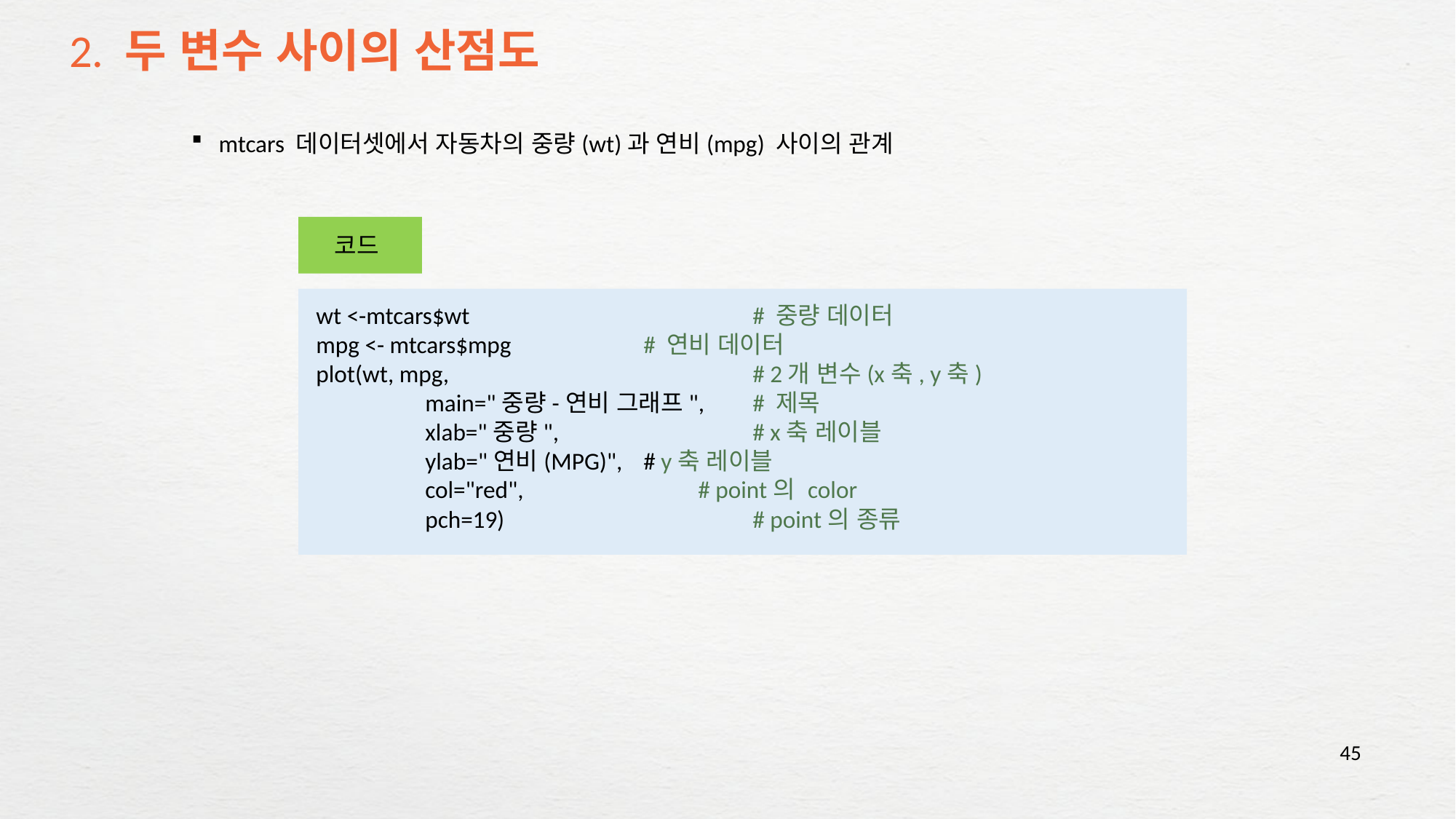

# 2. 두 변수 사이의 산점도
mtcars 데이터셋에서 자동차의 중량(wt)과 연비(mpg) 사이의 관계

코드

wt <-mtcars$wt 			# 중량 데이터
mpg <- mtcars$mpg 		# 연비 데이터
plot(wt, mpg, 			# 2개 변수(x축, y축)
 	main="중량-연비 그래프", 	# 제목
 	xlab="중량", 		# x축 레이블
 	ylab="연비(MPG)", 	# y축 레이블
 	col="red", 		          # point의 color
 	pch=19) 			# point의 종류
45